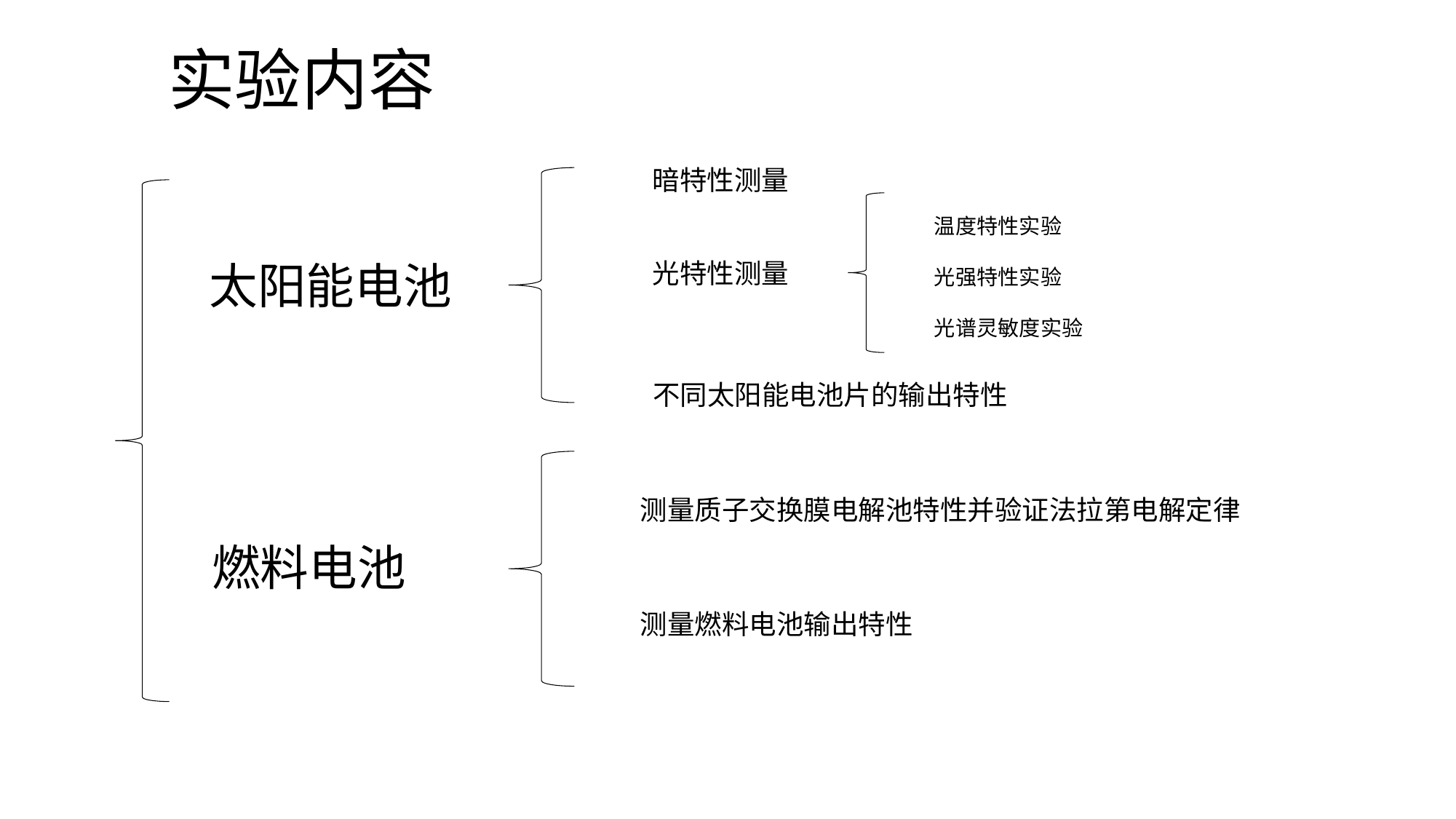

# 实验内容
暗特性测量

温度特性实验

光强特性实验

光谱灵敏度实验
太阳能电池
光特性测量
不同太阳能电池片的输出特性

测量质子交换膜电解池特性并验证法拉第电解定律
燃料电池
测量燃料电池输出特性